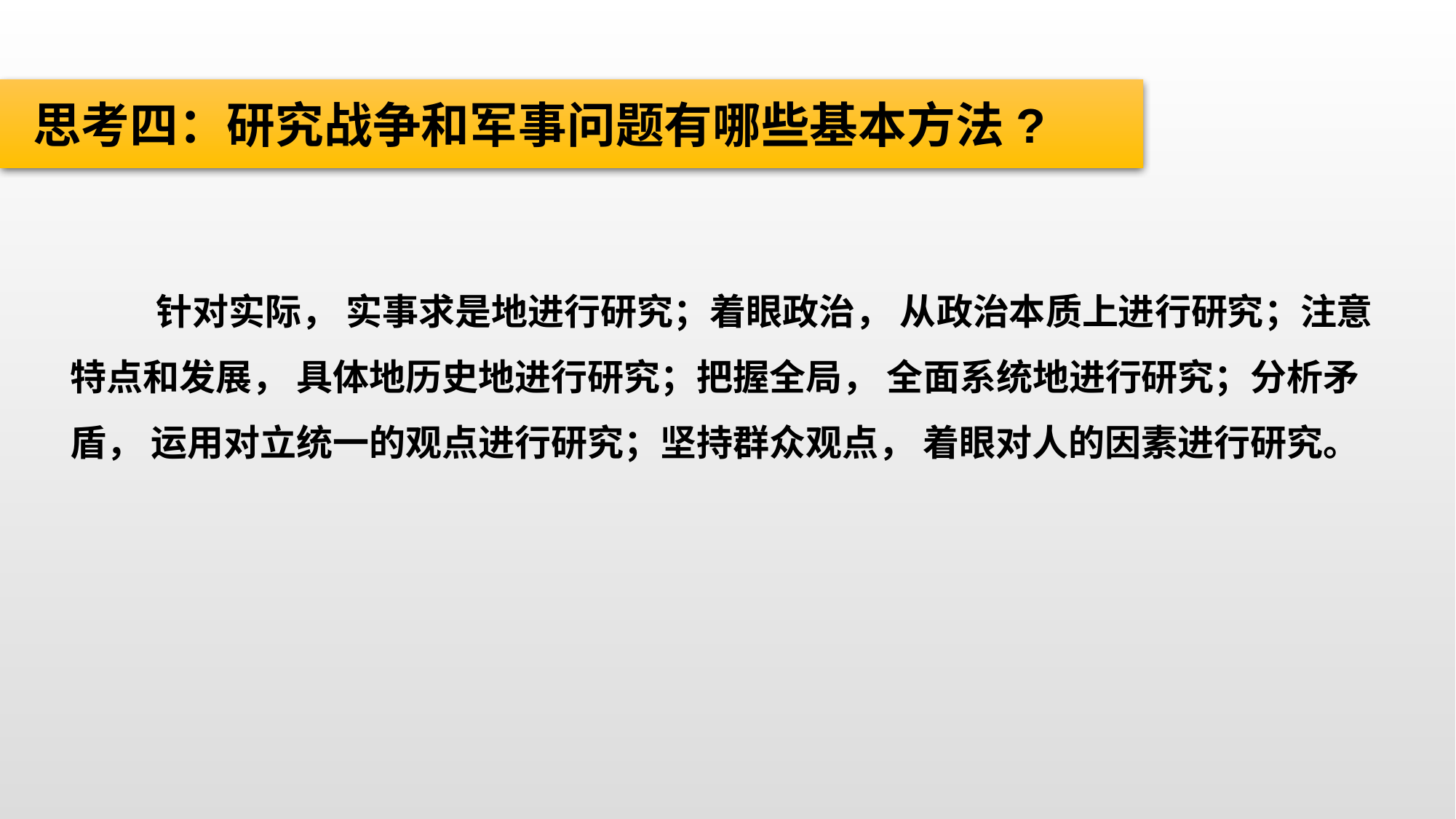

思考四：研究战争和军事问题有哪些基本方法?
针对实际， 实事求是地进行研究；着眼政治， 从政治本质上进行研究；注意特点和发展， 具体地历史地进行研究；把握全局， 全面系统地进行研究；分析矛盾， 运用对立统一的观点进行研究；坚持群众观点， 着眼对人的因素进行研究。